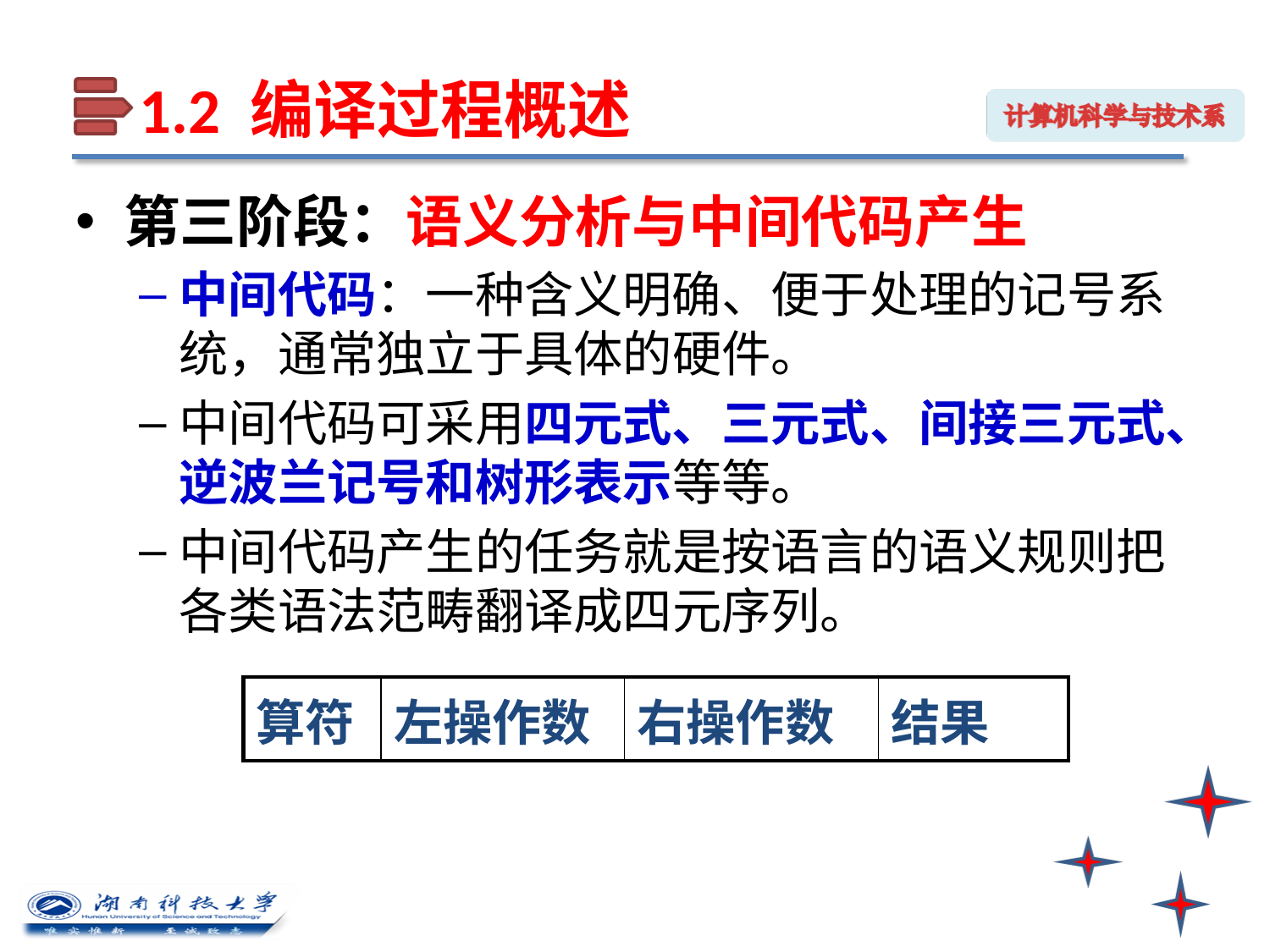

# 1.2 编译过程概述
第三阶段：语义分析与中间代码产生
中间代码：一种含义明确、便于处理的记号系统，通常独立于具体的硬件。
中间代码可采用四元式、三元式、间接三元式、逆波兰记号和树形表示等等。
中间代码产生的任务就是按语言的语义规则把各类语法范畴翻译成四元序列。
| 算符 | 左操作数 | 右操作数 | 结果 |
| --- | --- | --- | --- |